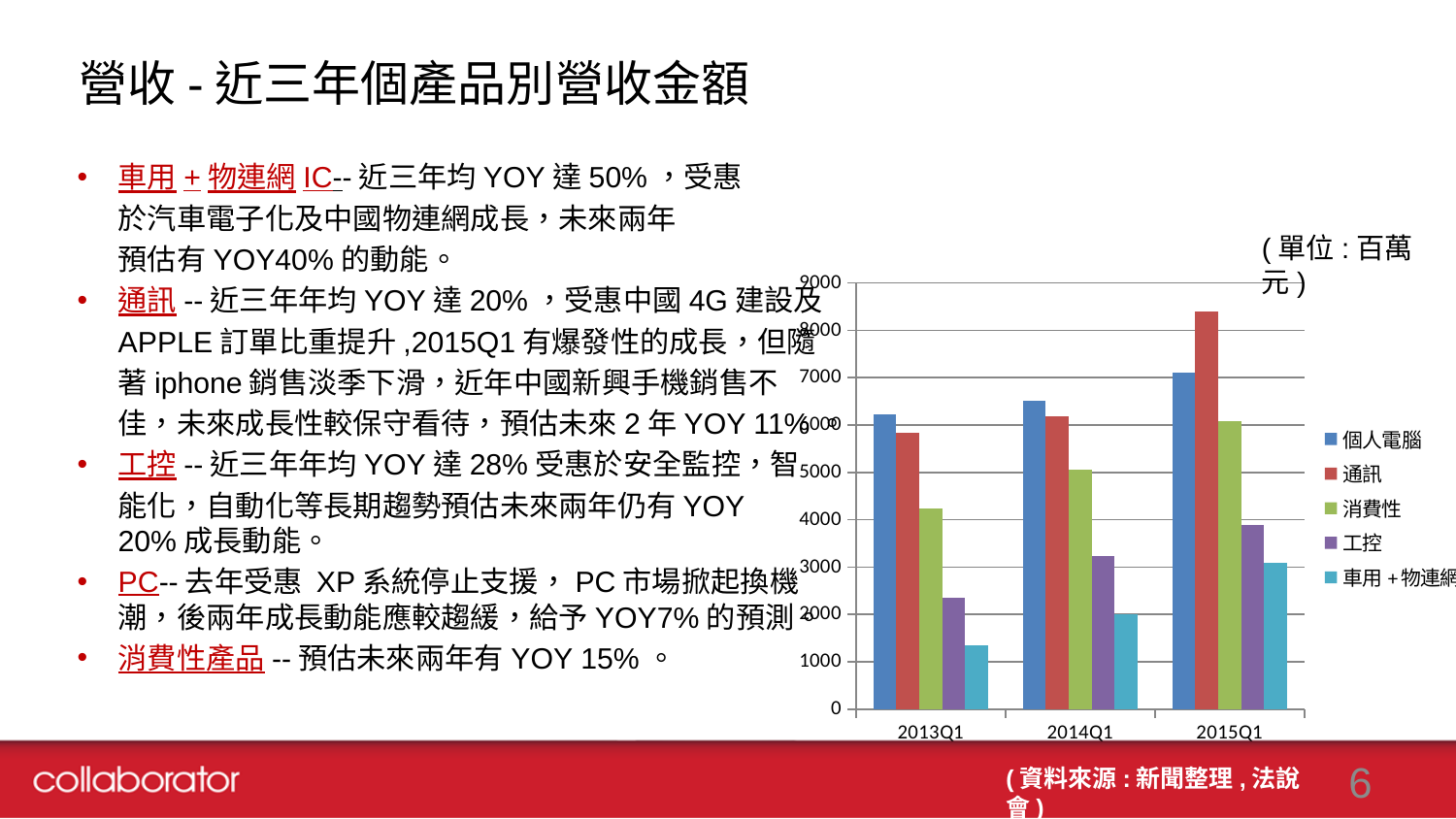

# 營收-近三年個產品別營收金額
車用+物連網IC--近三年均YOY達50%，受惠
	於汽車電子化及中國物連網成長，未來兩年
	預估有YOY40%的動能。
通訊--近三年年均YOY達20%，受惠中國4G建設及
	APPLE訂單比重提升,2015Q1有爆發性的成長，但隨
	著iphone銷售淡季下滑，近年中國新興手機銷售不
	佳，未來成長性較保守看待，預估未來2年YOY 11%。
工控--近三年年均YOY達28%受惠於安全監控，智
	能化，自動化等長期趨勢預估未來兩年仍有YOY
20%成長動能。
PC--去年受惠 XP系統停止支援，PC市場掀起換機
潮，後兩年成長動能應較趨緩，給予YOY7%的預測。
消費性產品--預估未來兩年有YOY 15%。

(單位:百萬元)

### Chart

| Category | 個人電腦 | 通訊 | 消費性 | 工控 | 車用+物連網 |
|---|---|---|---|---|---|
| 2013Q1 | 6225.0 | 5844.0 | 4243.0 | 2361.0 | 1341.0 |
| 2014Q1 | 6511.0 | 6189.0 | 5061.0 | 3244.0 | 2001.0 |
| 2015Q1 | 7105.0 | 8390.0 | 6078.0 | 3881.0 | 3082.0 |
(資料來源:新聞整理,法說會)
6